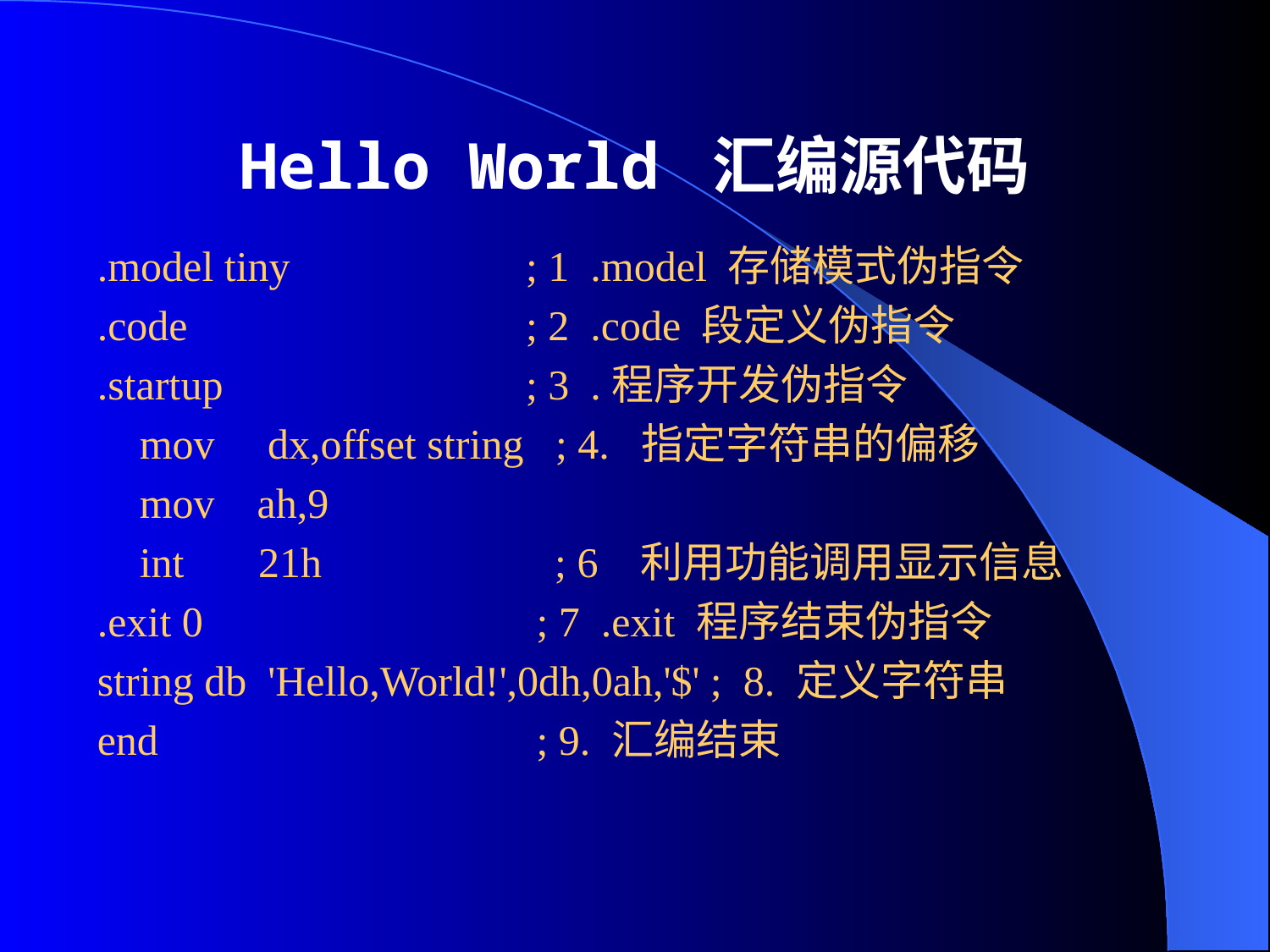

# Hello World 汇编源代码
.model tiny   		; 1  .model 存储模式伪指令
.code			; 2  .code 段定义伪指令
.startup			; 3  .程序开发伪指令
    mov     dx,offset string   ; 4.  指定字符串的偏移
    mov    ah,9
    int       21h                      ; 6   利用功能调用显示信息
.exit 0			 ; 7  .exit 程序结束伪指令
string db  'Hello,World!',0dh,0ah,'$' ;  8. 定义字符串
end         			 ; 9. 汇编结束